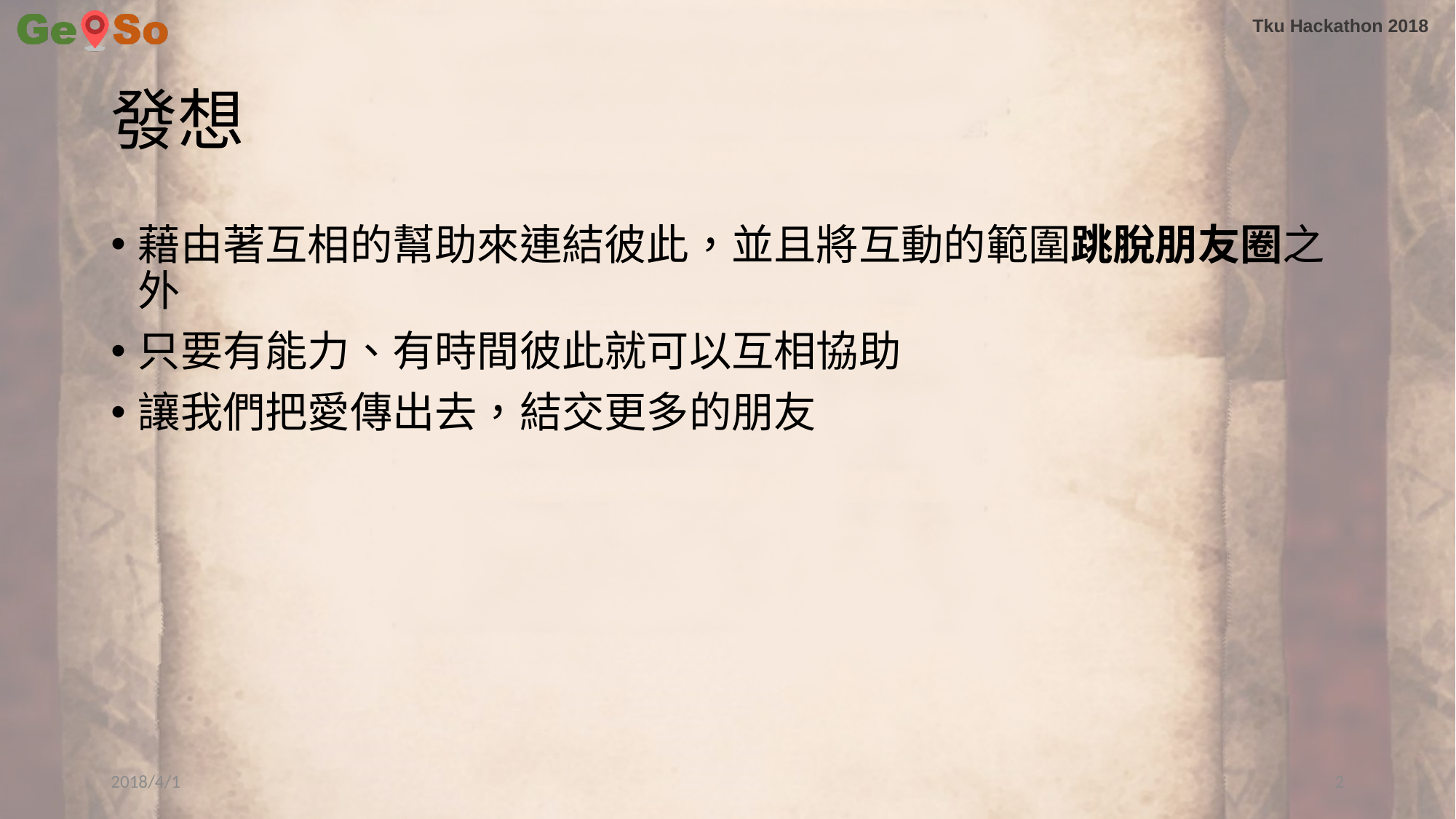

# 發想
藉由著互相的幫助來連結彼此，並且將互動的範圍跳脫朋友圈之外
只要有能力、有時間彼此就可以互相協助
讓我們把愛傳出去，結交更多的朋友

2018/4/1
2